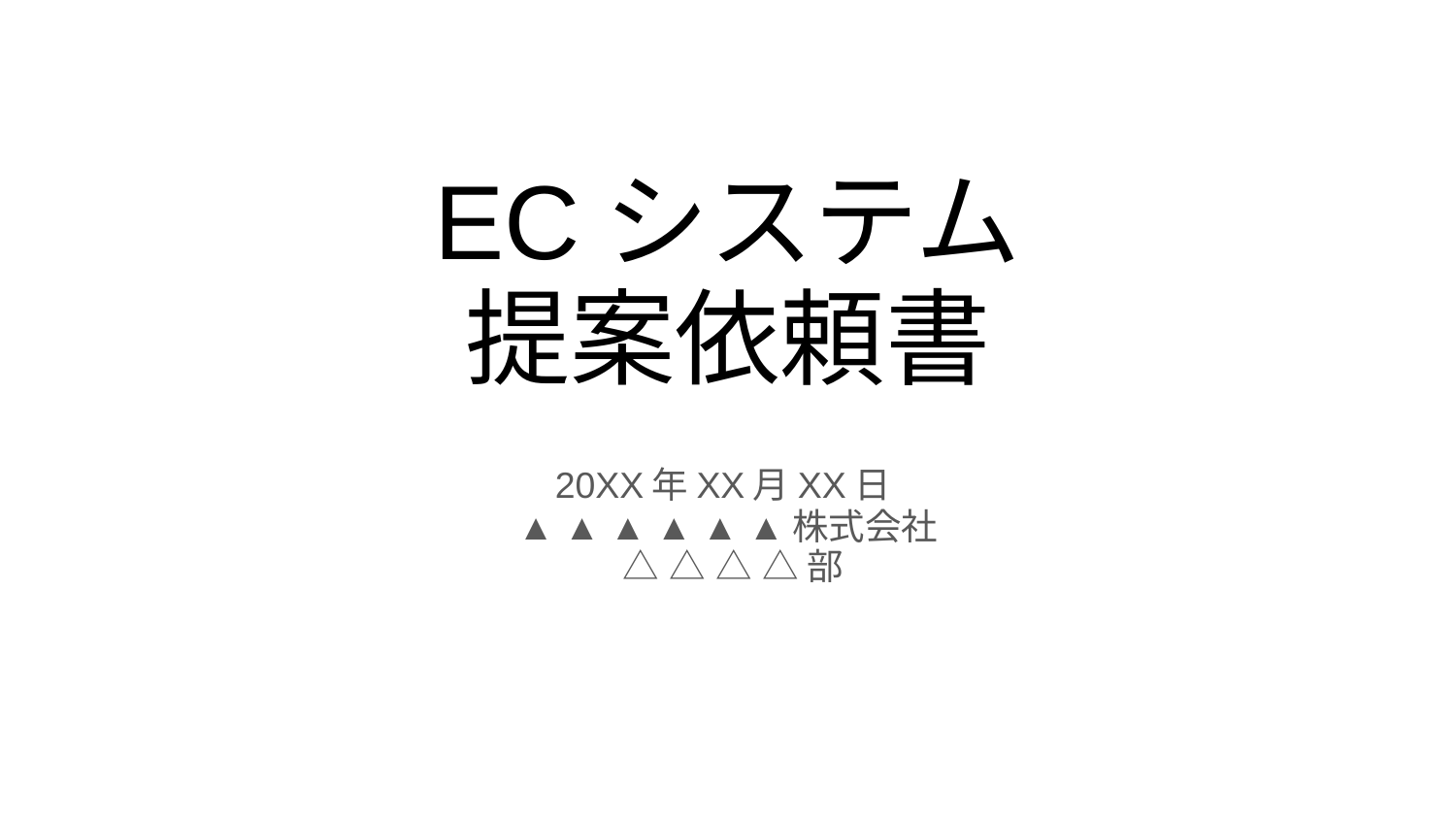

# ECシステム
提案依頼書
20XX年XX月XX日
▲ ▲ ▲ ▲ ▲ ▲株式会社
 △ △ △ △部